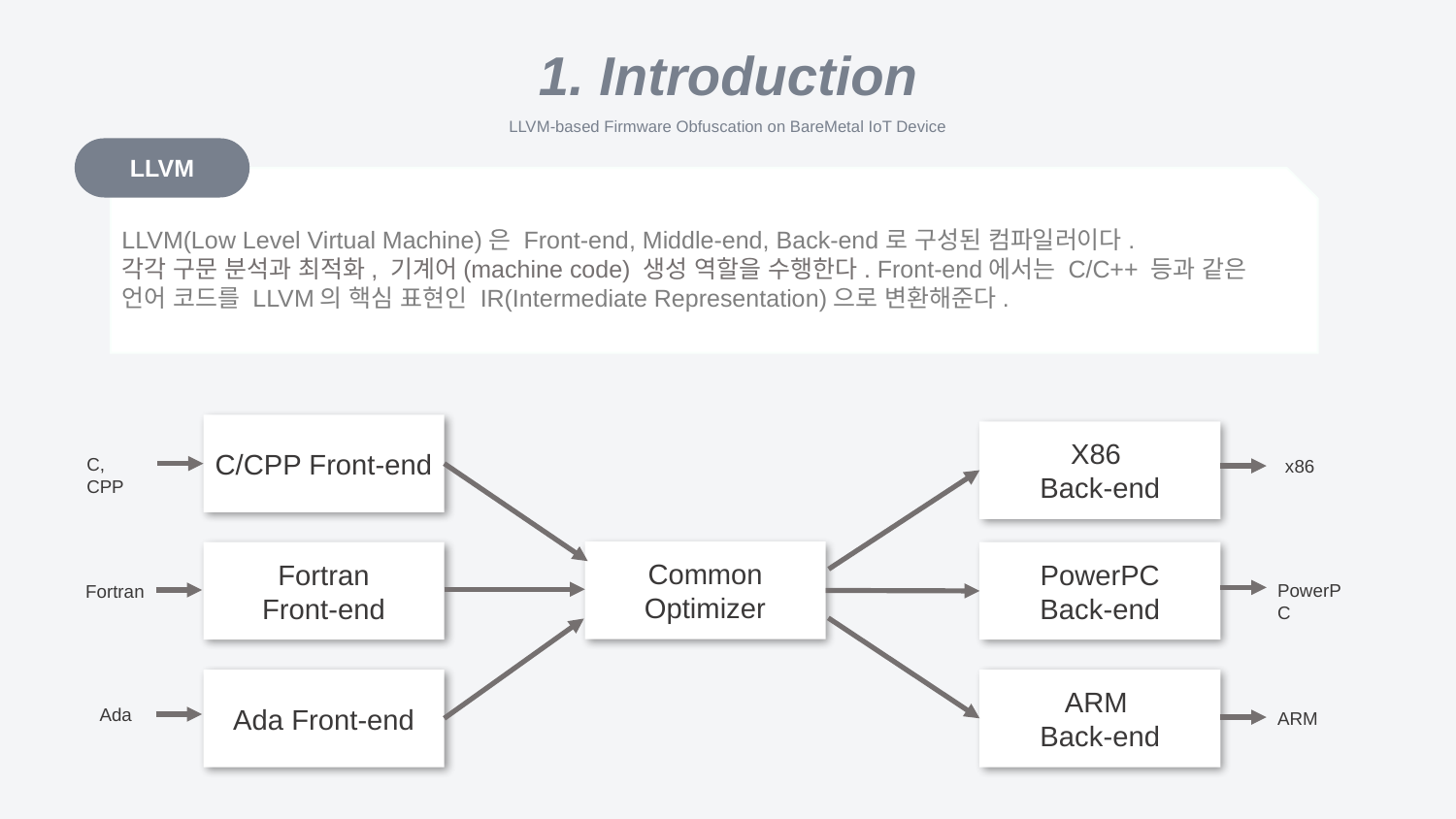

1. Introduction
LLVM-based Firmware Obfuscation on BareMetal IoT Device
LLVM
LLVM(Low Level Virtual Machine)은 Front-end, Middle-end, Back-end로 구성된 컴파일러이다.
각각 구문 분석과 최적화, 기계어(machine code) 생성 역할을 수행한다. Front-end에서는 C/C++ 등과 같은 언어 코드를 LLVM의 핵심 표현인 IR(Intermediate Representation)으로 변환해준다.
C/CPP Front-end
X86
Back-end
C, CPP
x86
Common
Optimizer
Fortran
Front-end
PowerPC
Back-end
PowerPC
Fortran
Ada Front-end
ARM
Back-end
Ada
ARM